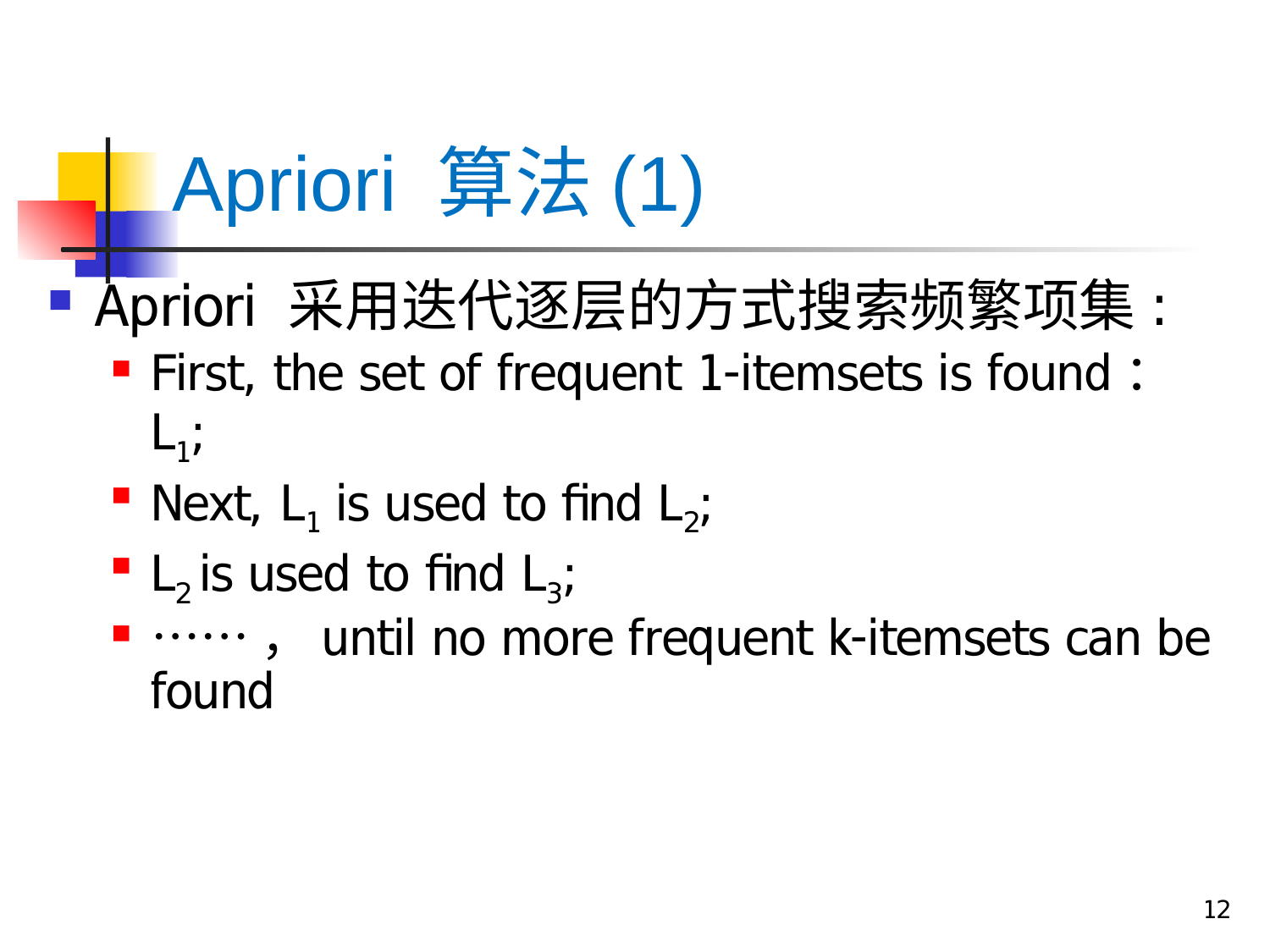

# Apriori 算法(1)
Apriori 采用迭代逐层的方式搜索频繁项集:
First, the set of frequent 1-itemsets is found：L1;
Next, L1 is used to find L2;
L2 is used to find L3;
……，until no more frequent k-itemsets can be found
12